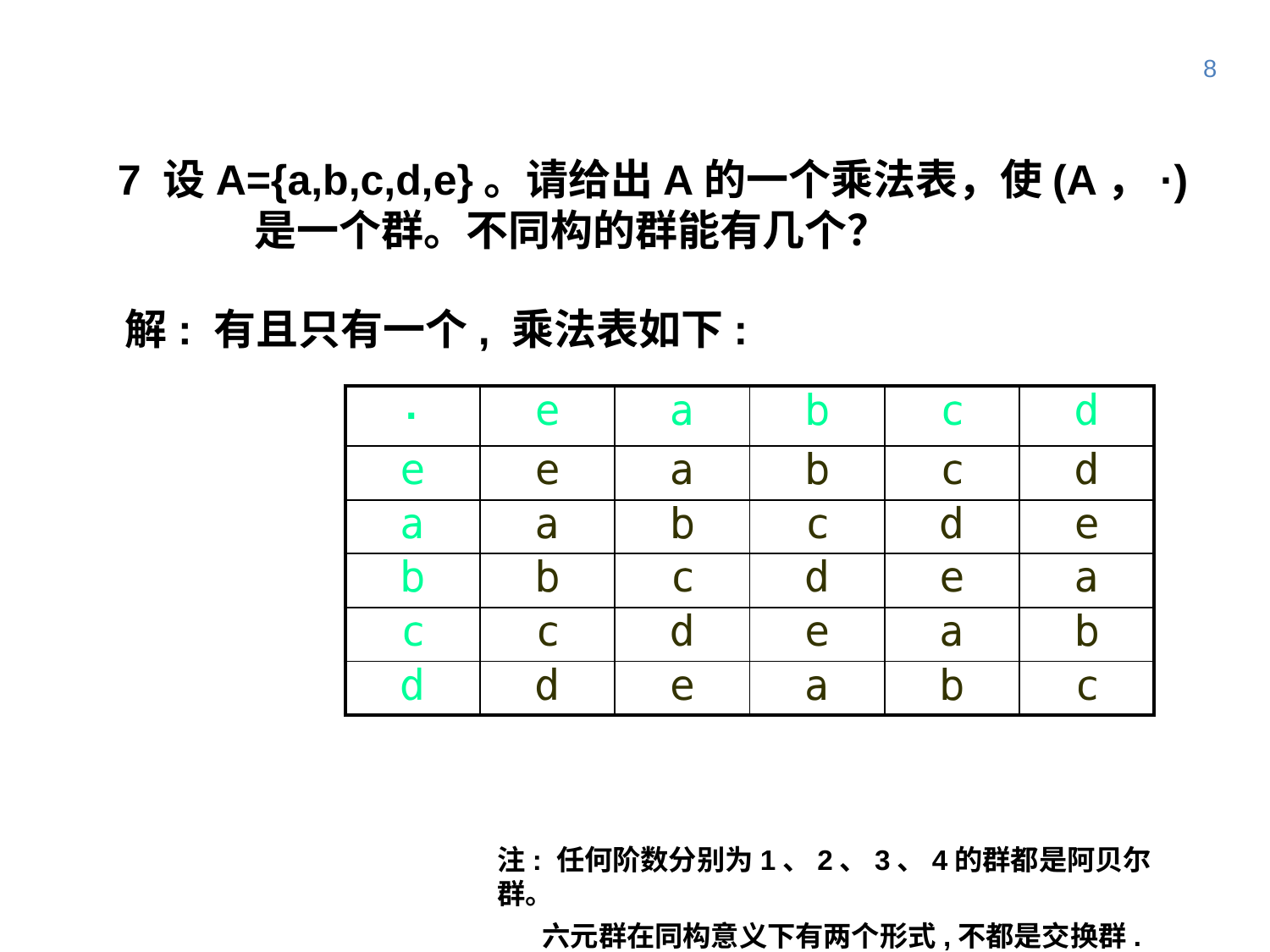

# 练习十一(p161)
8
7 设A={a,b,c,d,e}。请给出A的一个乘法表，使(A，·)是一个群。不同构的群能有几个？
解: 有且只有一个, 乘法表如下:
| · | e | a | b | c | d |
| --- | --- | --- | --- | --- | --- |
| e | e | a | b | c | d |
| a | a | b | c | d | e |
| b | b | c | d | e | a |
| c | c | d | e | a | b |
| d | d | e | a | b | c |
注: 任何阶数分别为1、2、3、4的群都是阿贝尔群。
      六元群在同构意义下有两个形式,不都是交换群.